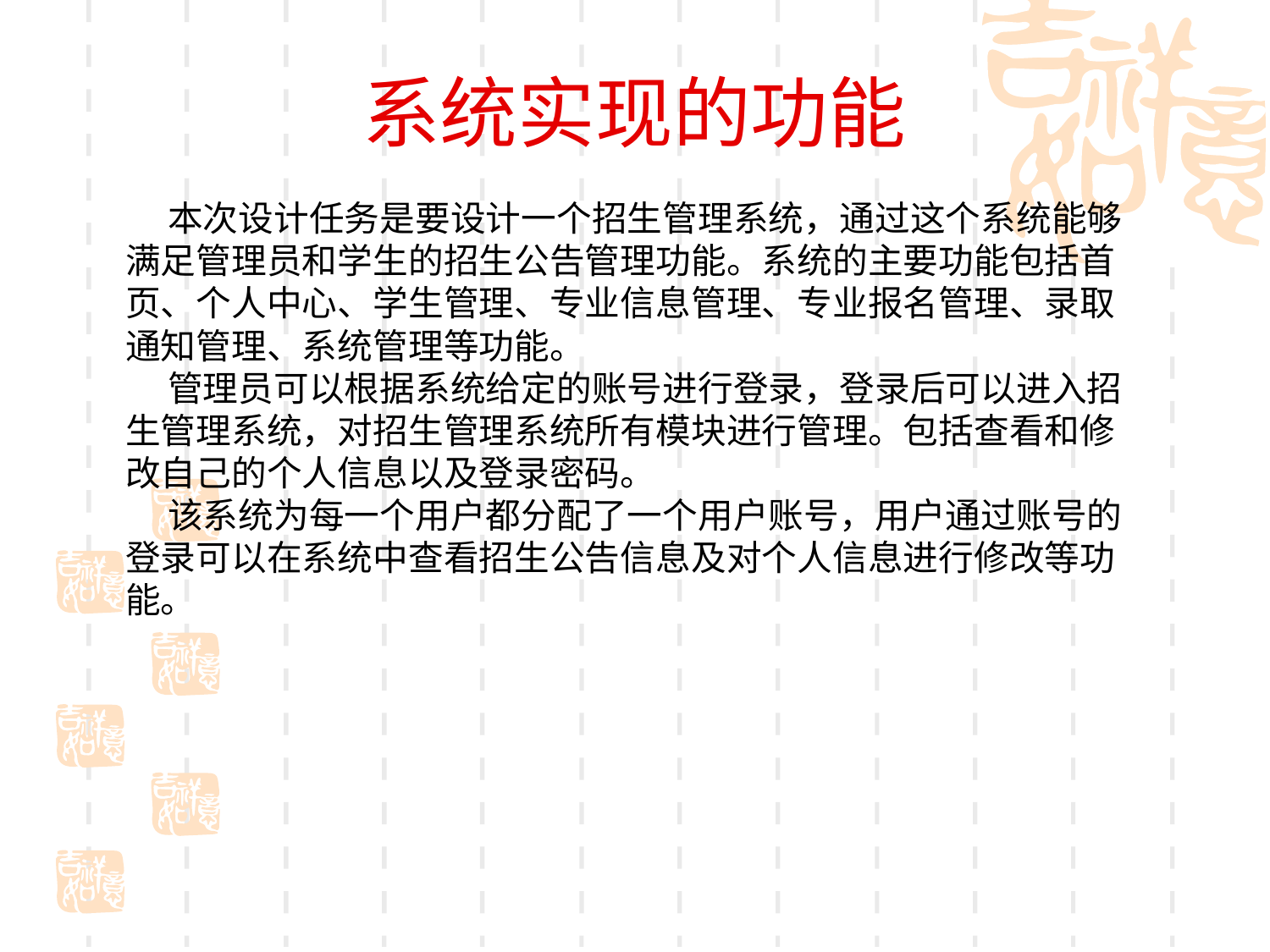

# 系统实现的功能
本次设计任务是要设计一个招生管理系统，通过这个系统能够满足管理员和学生的招生公告管理功能。系统的主要功能包括首页、个人中心、学生管理、专业信息管理、专业报名管理、录取通知管理、系统管理等功能。
管理员可以根据系统给定的账号进行登录，登录后可以进入招生管理系统，对招生管理系统所有模块进行管理。包括查看和修改自己的个人信息以及登录密码。
该系统为每一个用户都分配了一个用户账号，用户通过账号的登录可以在系统中查看招生公告信息及对个人信息进行修改等功能。